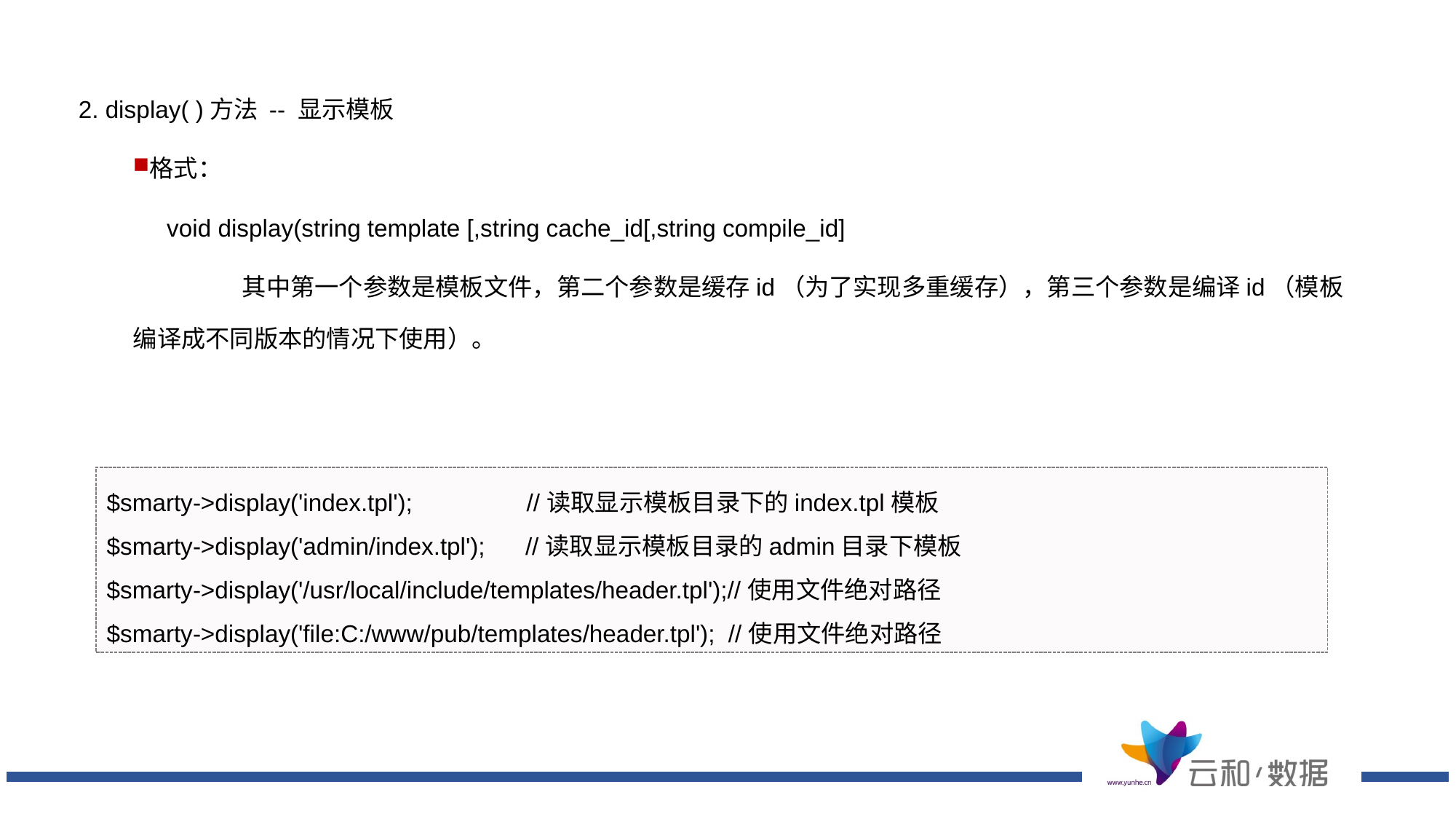

2. display( )方法 -- 显示模板
格式：
     void display(string template [,string cache_id[,string compile_id]
	其中第一个参数是模板文件，第二个参数是缓存id（为了实现多重缓存），第三个参数是编译id（模板编译成不同版本的情况下使用）。

$smarty->display('index.tpl');                 //读取显示模板目录下的index.tpl模板
$smarty->display('admin/index.tpl');      //读取显示模板目录的admin目录下模板
$smarty->display('/usr/local/include/templates/header.tpl');//使用文件绝对路径
$smarty->display('file:C:/www/pub/templates/header.tpl');  //使用文件绝对路径